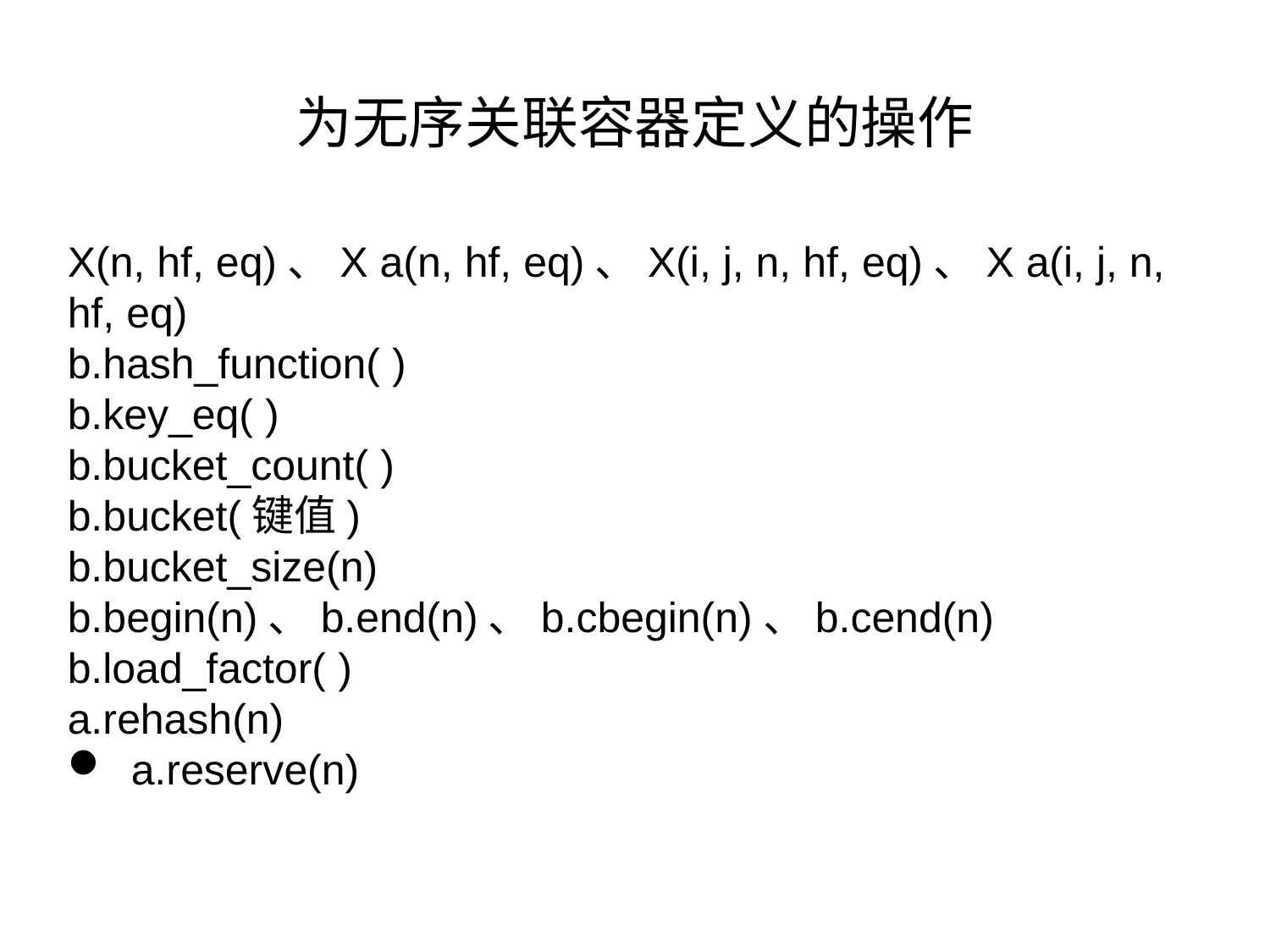

为无序关联容器定义的操作
X(n, hf, eq)、X a(n, hf, eq)、X(i, j, n, hf, eq)、X a(i, j, n, hf, eq)
b.hash_function( )
b.key_eq( )
b.bucket_count( )
b.bucket(键值)
b.bucket_size(n)
b.begin(n)、b.end(n)、b.cbegin(n)、b.cend(n)
b.load_factor( )
a.rehash(n)
a.reserve(n)